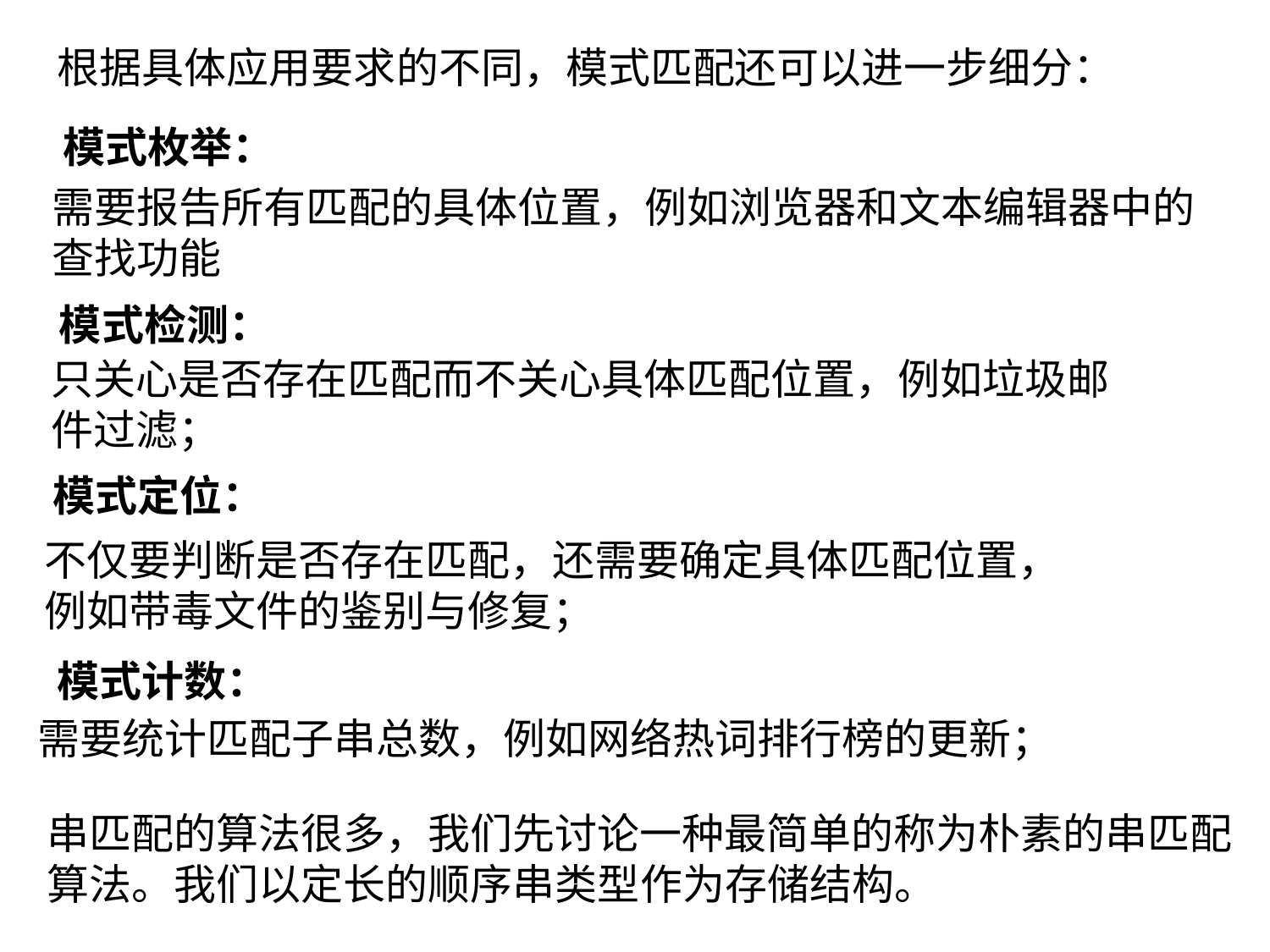

根据具体应用要求的不同，模式匹配还可以进一步细分：
模式枚举：
需要报告所有匹配的具体位置，例如浏览器和文本编辑器中的查找功能
模式检测：
只关心是否存在匹配而不关心具体匹配位置，例如垃圾邮件过滤；
模式定位：
不仅要判断是否存在匹配，还需要确定具体匹配位置，例如带毒文件的鉴别与修复；
模式计数：
需要统计匹配子串总数，例如网络热词排行榜的更新；
串匹配的算法很多，我们先讨论一种最简单的称为朴素的串匹配算法。我们以定长的顺序串类型作为存储结构。